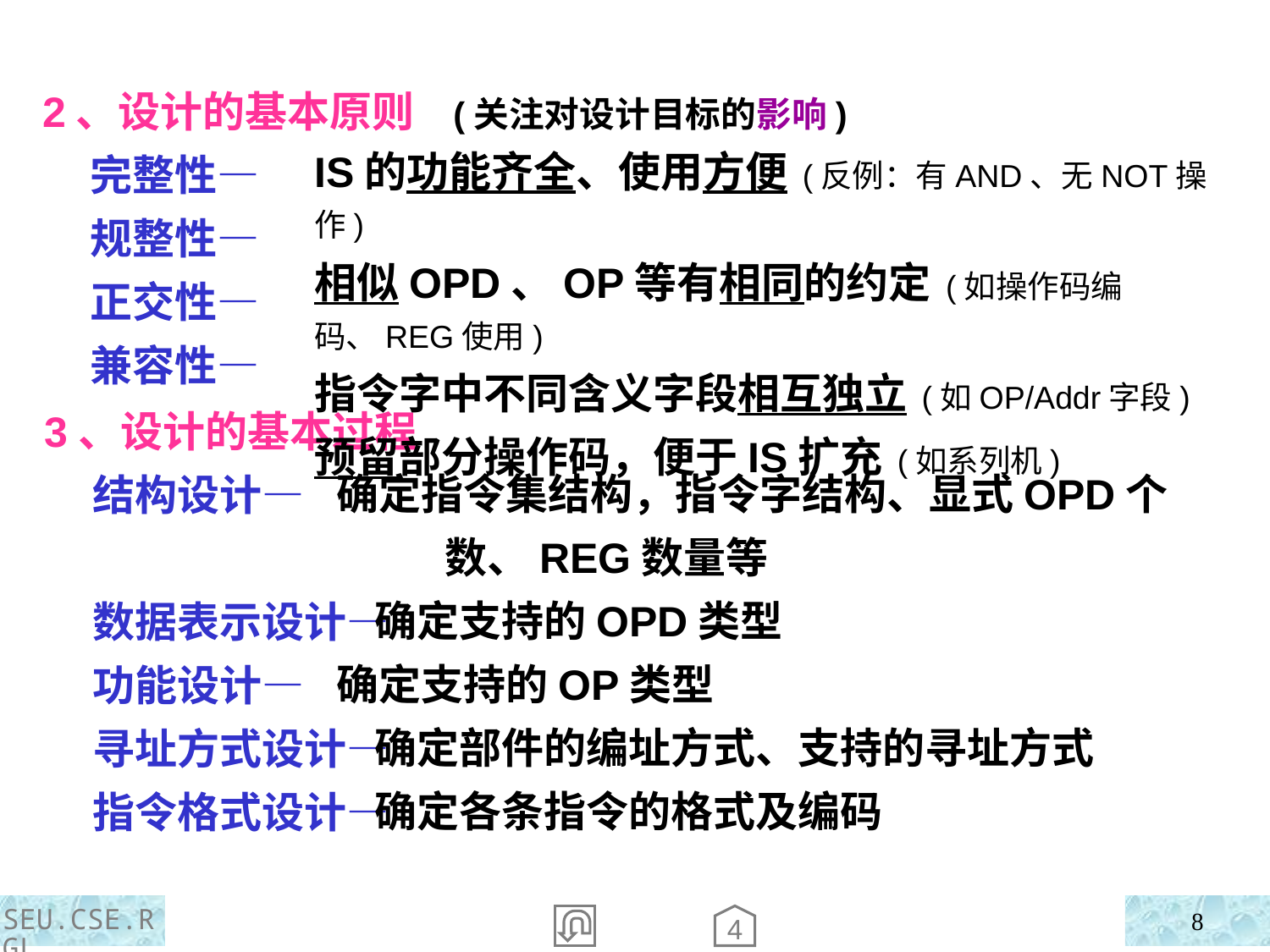

2、设计的基本原则   (关注对设计目标的影响)
    完整性—
    规整性—
    正交性—
    兼容性—
IS的功能齐全、使用方便 (反例：有AND、无NOT操作)
相似OPD、OP等有相同的约定 (如操作码编码、REG使用)
指令字中不同含义字段相互独立 (如OP/Addr字段)
预留部分操作码，便于IS扩充 (如系列机)
3、设计的基本过程
    结构设计—

    数据表示设计—
    功能设计—
    寻址方式设计—
    指令格式设计—
  确定指令集结构，指令字结构、显式OPD个数、REG数量等
      确定支持的OPD类型
  确定支持的OP类型
      确定部件的编址方式、支持的寻址方式
      确定各条指令的格式及编码
SEU.CSE.RGL
8

4